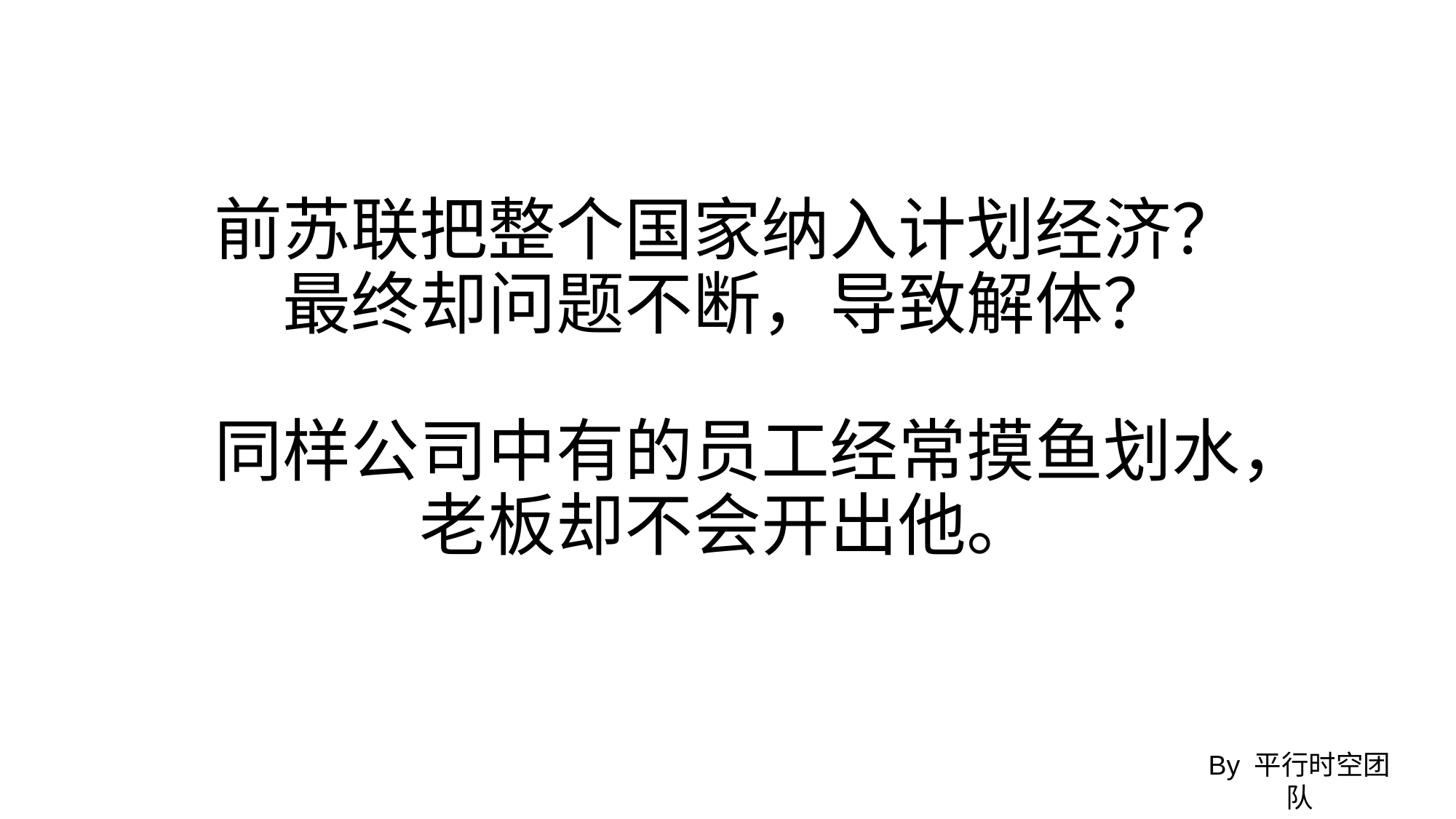

# 前苏联把整个国家纳入计划经济？ 最终却问题不断，导致解体？ 同样公司中有的员工经常摸鱼划水，老板却不会开出他。